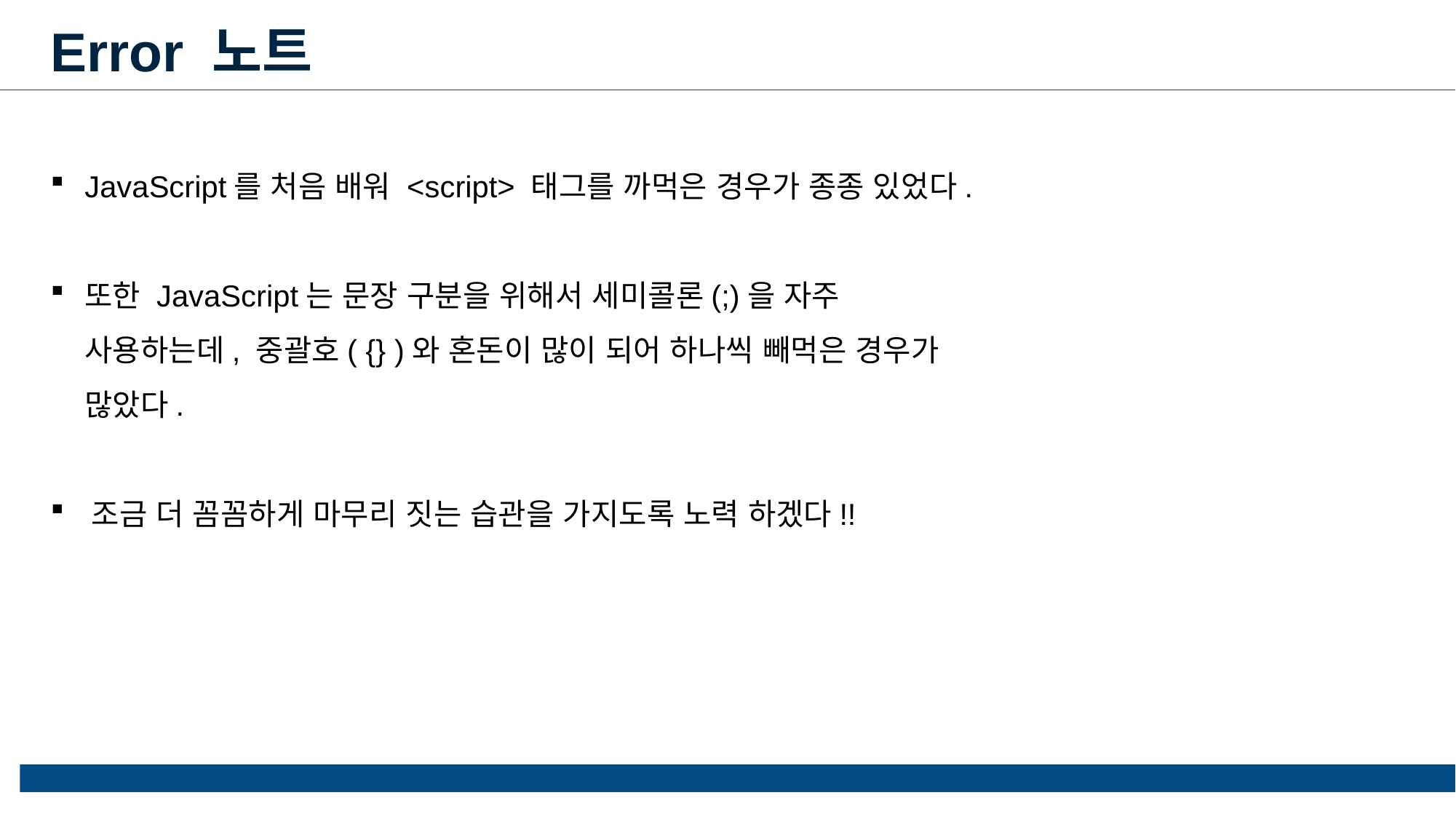

Error 노트
JavaScript를 처음 배워 <script> 태그를 까먹은 경우가 종종 있었다.

또한 JavaScript는 문장 구분을 위해서 세미콜론(;)을 자주 사용하는데, 중괄호( {} )와 혼돈이 많이 되어 하나씩 빼먹은 경우가 많았다.

조금 더 꼼꼼하게 마무리 짓는 습관을 가지도록 노력 하겠다!!